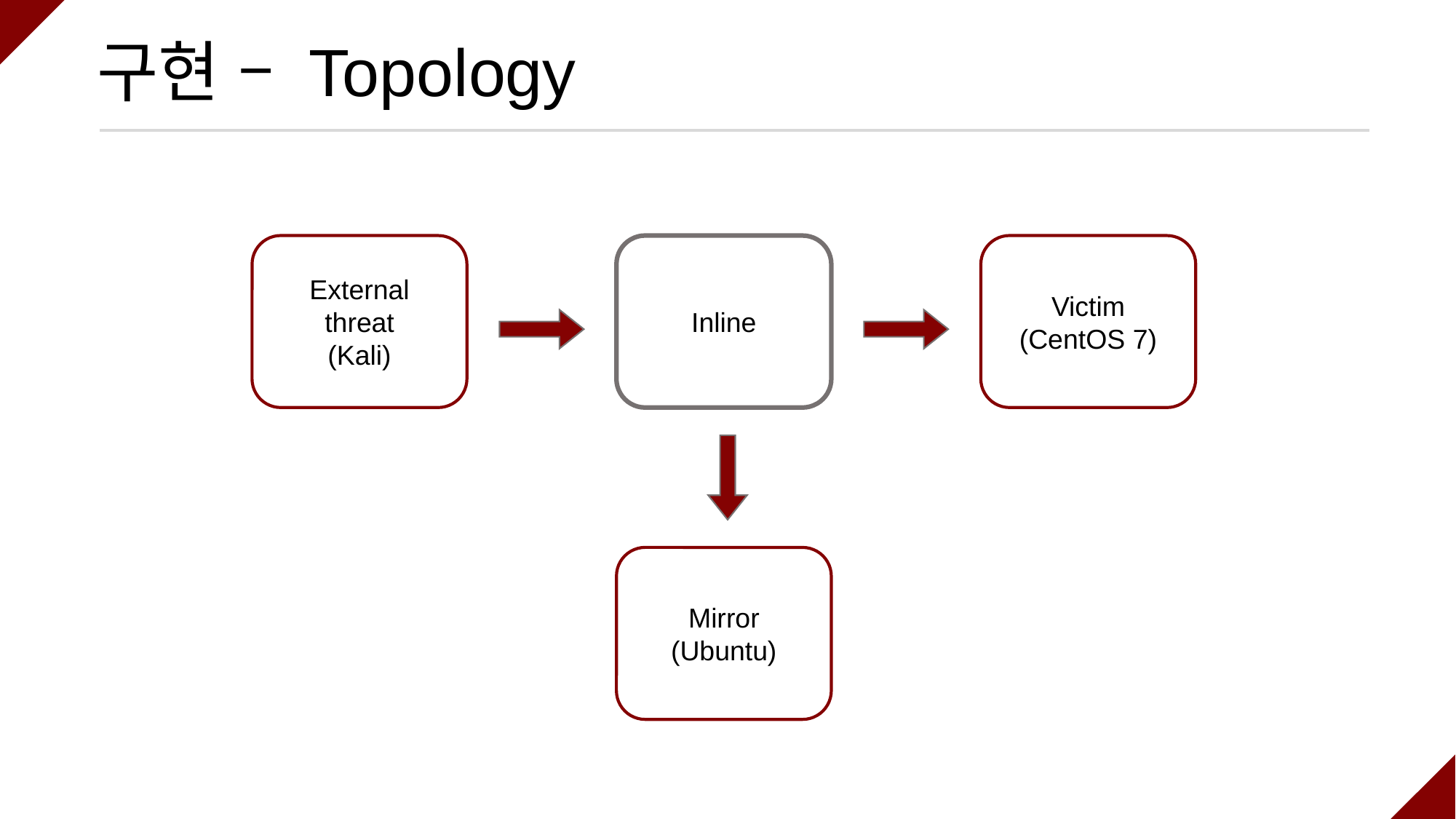

# 구현 – Topology
External threat
(Kali)
Inline
Victim
(CentOS 7)

Mirror
(Ubuntu)